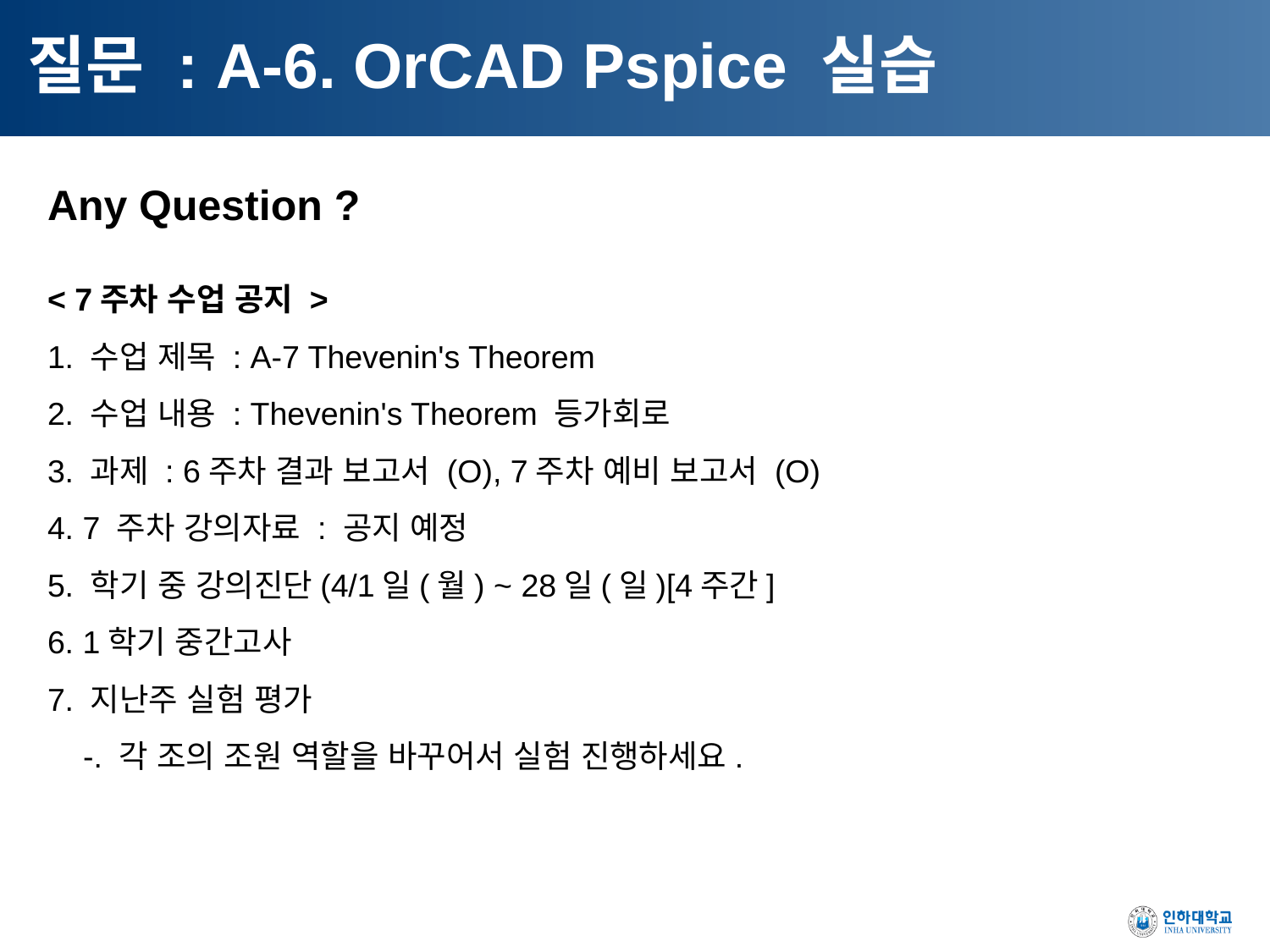

질문 : A-6. OrCAD Pspice 실습
Any Question ?

< 7주차 수업 공지 >
1. 수업 제목 : A-7 Thevenin's Theorem
2. 수업 내용 : Thevenin's Theorem 등가회로
3. 과제 : 6주차 결과 보고서 (O), 7주차 예비 보고서 (O)
4. 7 주차 강의자료 : 공지 예정
5. 학기 중 강의진단(4/1일(월) ~ 28일(일)[4주간]
6. 1학기 중간고사
7. 지난주 실험 평가
    -. 각 조의 조원 역할을 바꾸어서 실험 진행하세요.